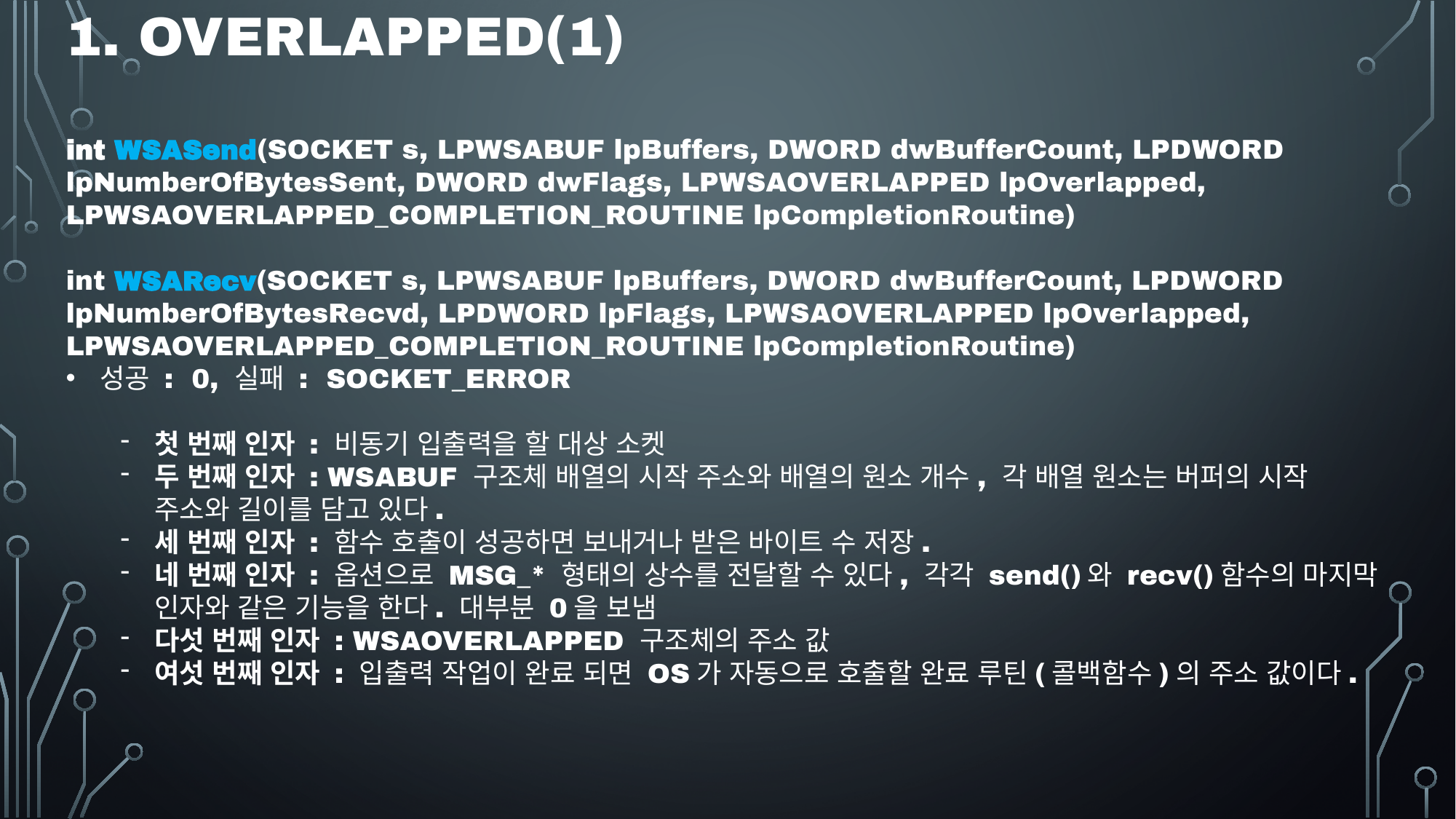

# 1. Overlapped(1)
int WSASend(SOCKET s, LPWSABUF lpBuffers, DWORD dwBufferCount, LPDWORD lpNumberOfBytesSent, DWORD dwFlags, LPWSAOVERLAPPED lpOverlapped, LPWSAOVERLAPPED_COMPLETION_ROUTINE lpCompletionRoutine)

int WSARecv(SOCKET s, LPWSABUF lpBuffers, DWORD dwBufferCount, LPDWORD lpNumberOfBytesRecvd, LPDWORD lpFlags, LPWSAOVERLAPPED lpOverlapped, LPWSAOVERLAPPED_COMPLETION_ROUTINE lpCompletionRoutine)
성공 :  0, 실패 :  SOCKET_ERROR

첫 번째 인자 : 비동기 입출력을 할 대상 소켓
두 번째 인자 : WSABUF 구조체 배열의 시작 주소와 배열의 원소 개수, 각 배열 원소는 버퍼의 시작 주소와 길이를 담고 있다.
세 번째 인자 : 함수 호출이 성공하면 보내거나 받은 바이트 수 저장.
네 번째 인자 : 옵션으로 MSG_* 형태의 상수를 전달할 수 있다, 각각 send()와 recv()함수의 마지막 인자와 같은 기능을 한다. 대부분 0을 보냄
다섯 번째 인자 : WSAOVERLAPPED 구조체의 주소 값
여섯 번째 인자 : 입출력 작업이 완료 되면 OS가 자동으로 호출할 완료 루틴(콜백함수)의 주소 값이다.